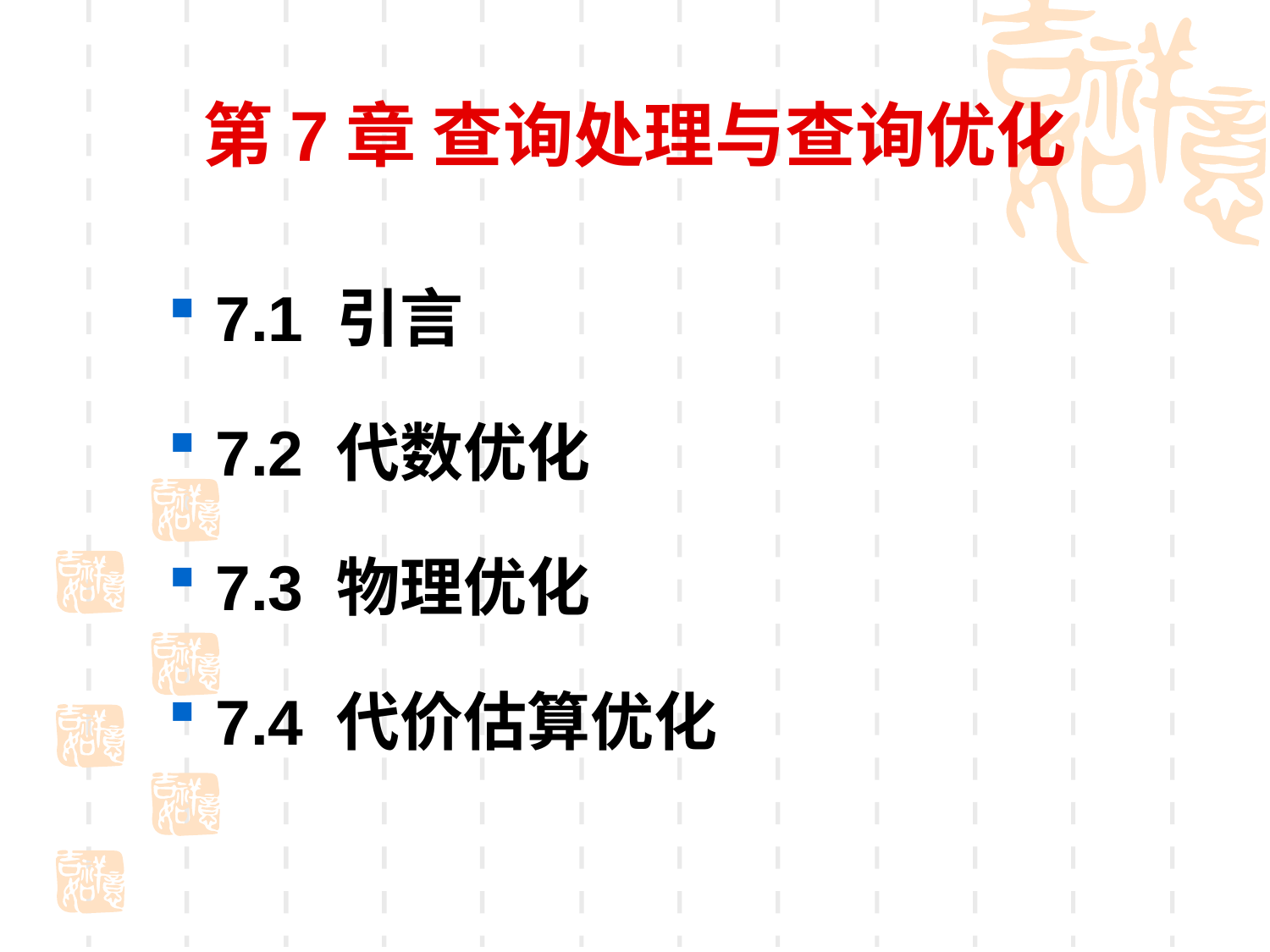

# 第7章 查询处理与查询优化
7.1 引言
7.2 代数优化
7.3 物理优化
7.4 代价估算优化